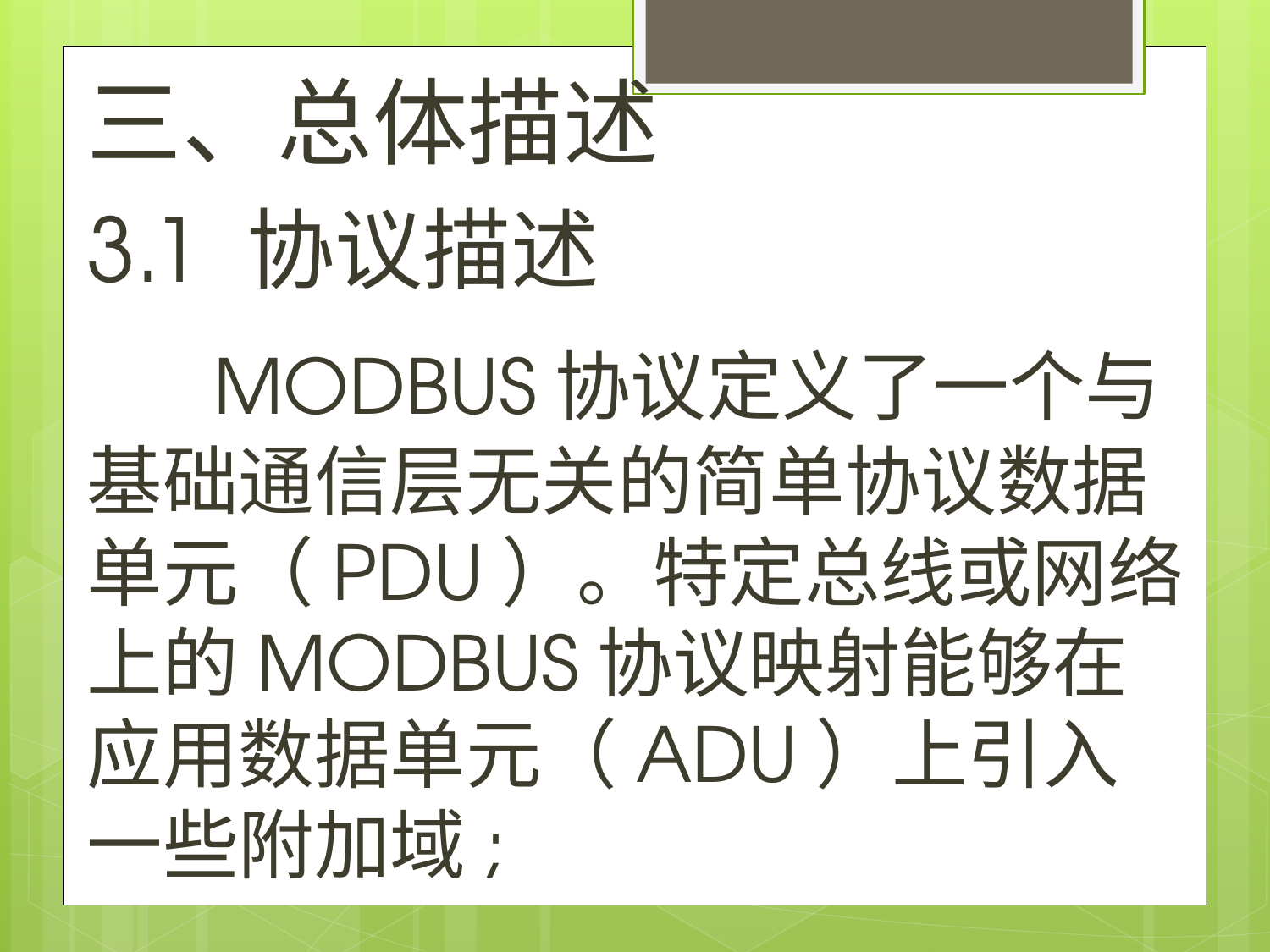

三、总体描述
3.1 协议描述
	MODBUS协议定义了一个与基础通信层无关的简单协议数据单元（PDU）。特定总线或网络上的MODBUS协议映射能够在应用数据单元（ADU）上引入一些附加域;